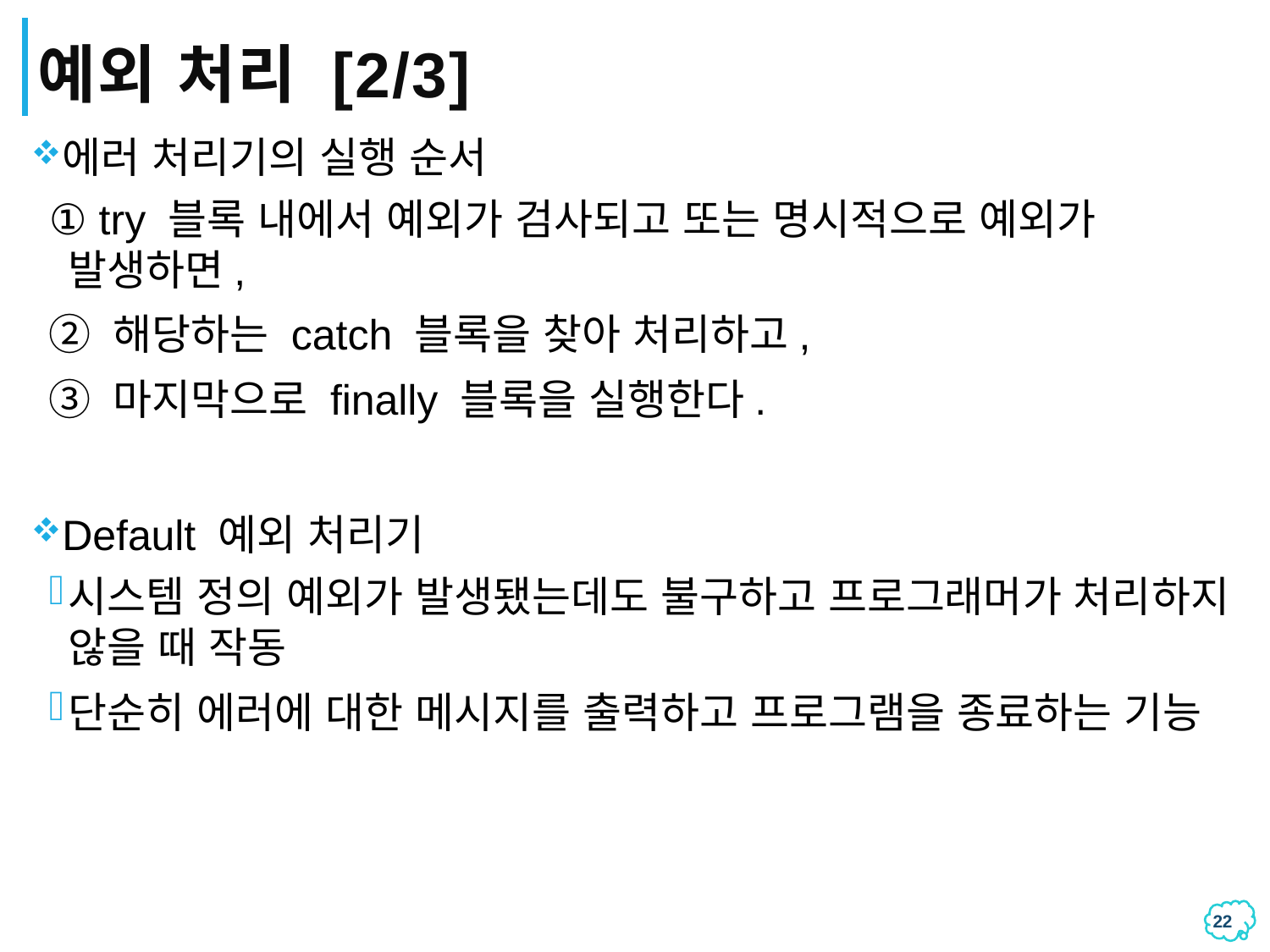

# 예외 처리 [2/3]
에러 처리기의 실행 순서
① try 블록 내에서 예외가 검사되고 또는 명시적으로 예외가 발생하면,
② 해당하는 catch 블록을 찾아 처리하고,
③ 마지막으로 finally 블록을 실행한다.

Default 예외 처리기
시스템 정의 예외가 발생됐는데도 불구하고 프로그래머가 처리하지 않을 때 작동
단순히 에러에 대한 메시지를 출력하고 프로그램을 종료하는 기능
22